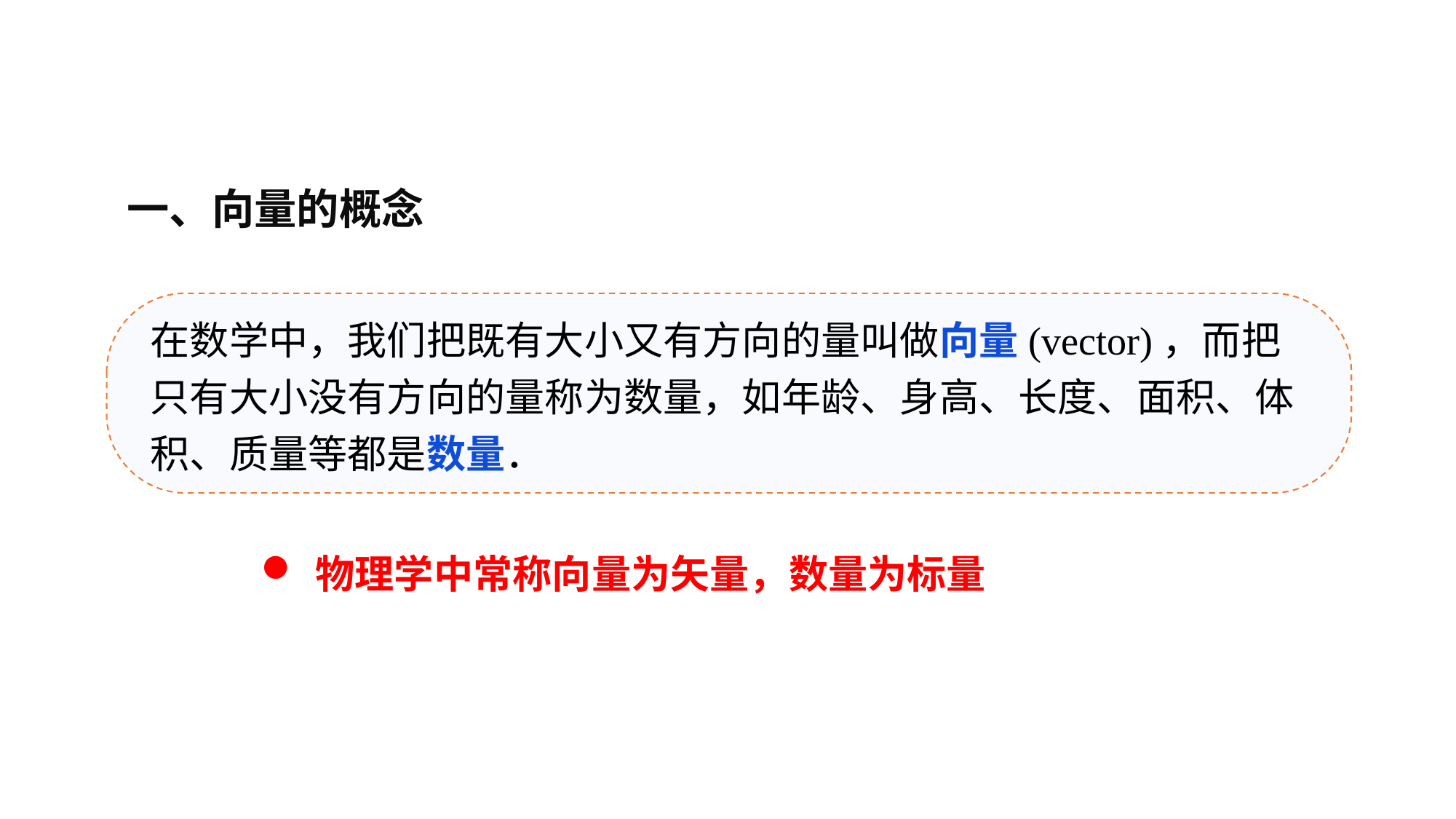

一、向量的概念

在数学中，我们把既有大小又有方向的量叫做向量(vector)，而把只有大小没有方向的量称为数量，如年龄、身高、长度、面积、体积、质量等都是数量．
物理学中常称向量为矢量，数量为标量